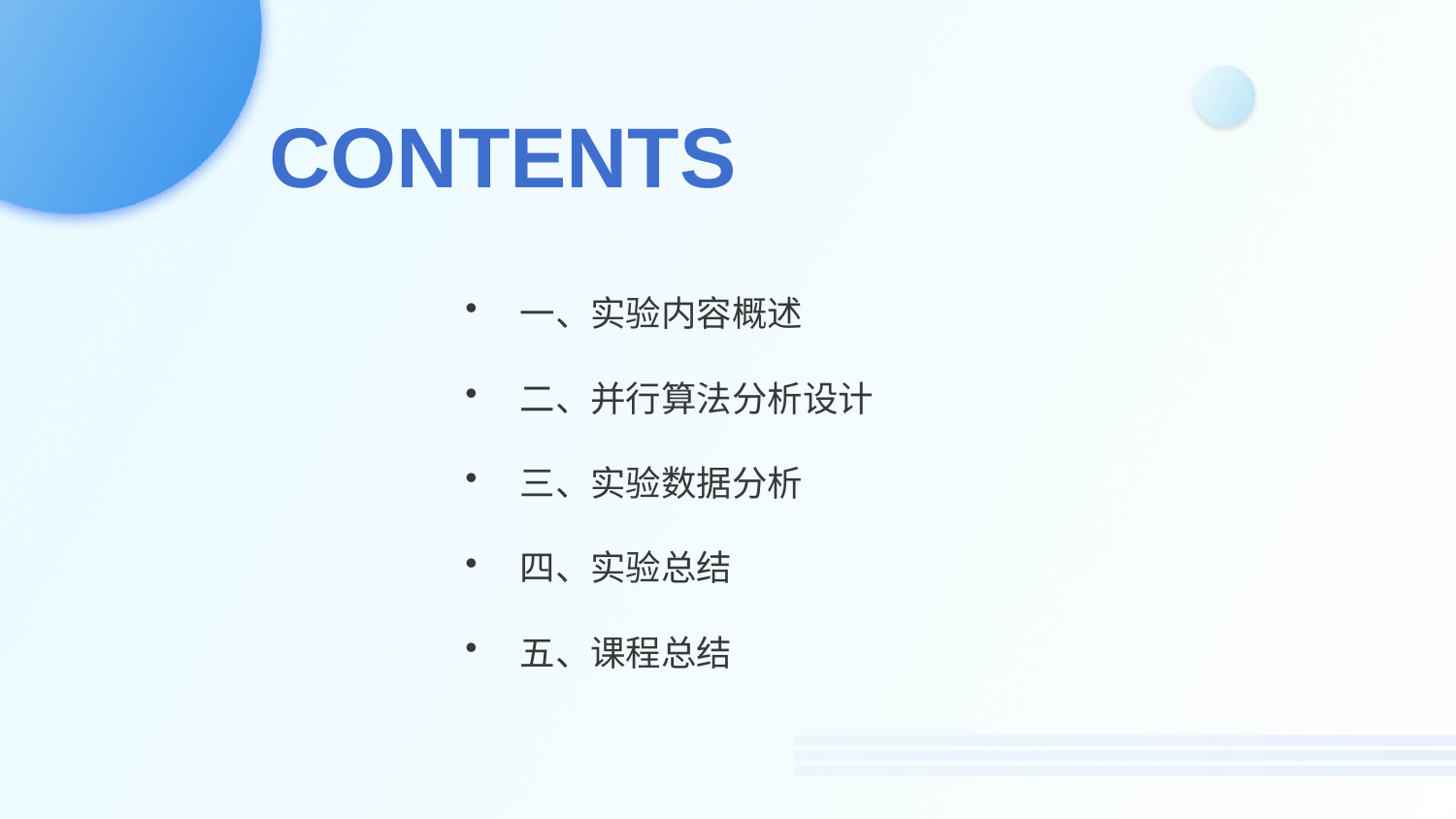

CONTENTS
一、实验内容概述
二、并行算法分析设计
三、实验数据分析
四、实验总结
五、课程总结